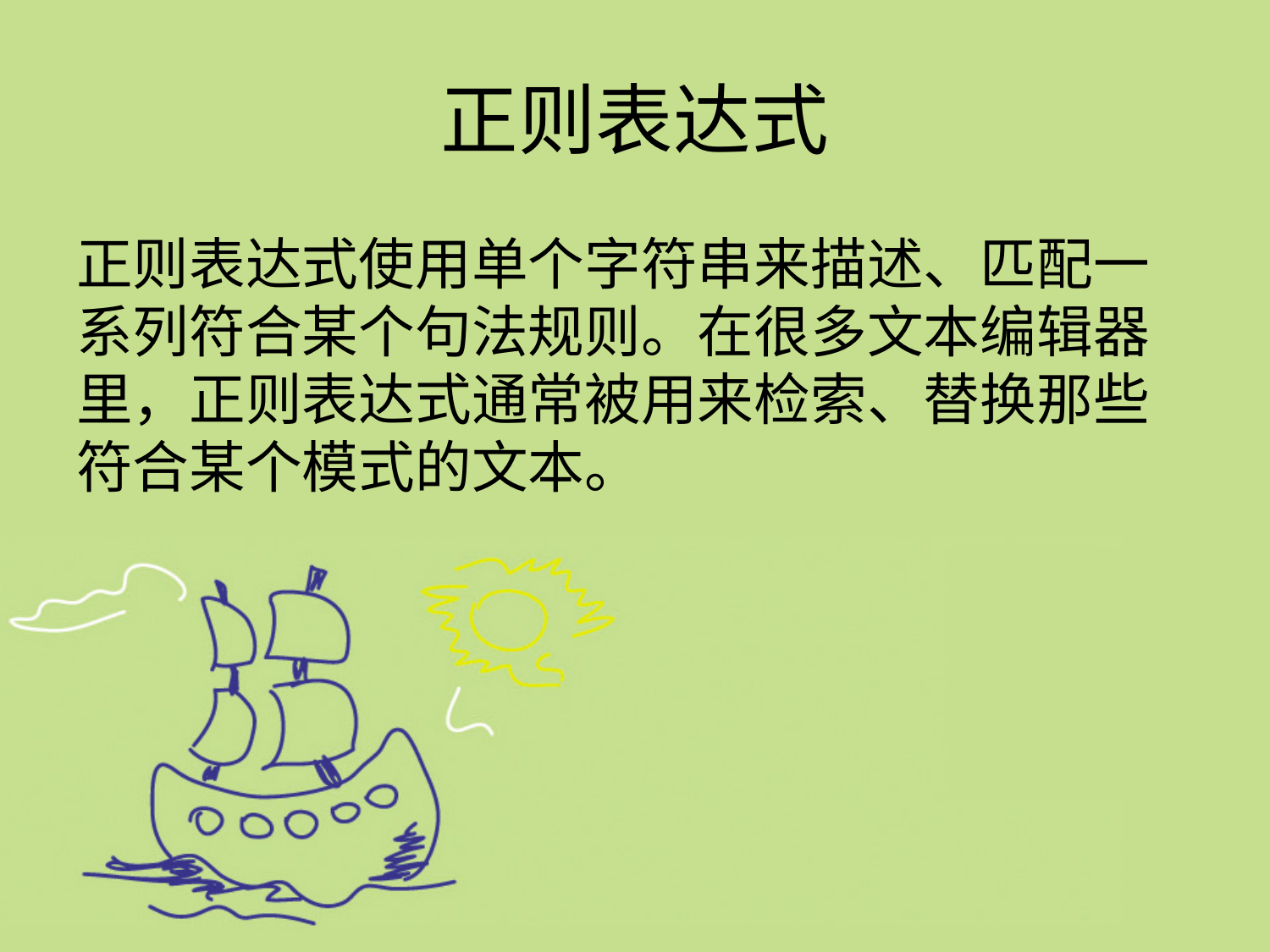

# 正则表达式
正则表达式使用单个字符串来描述、匹配一系列符合某个句法规则。在很多文本编辑器里，正则表达式通常被用来检索、替换那些符合某个模式的文本。